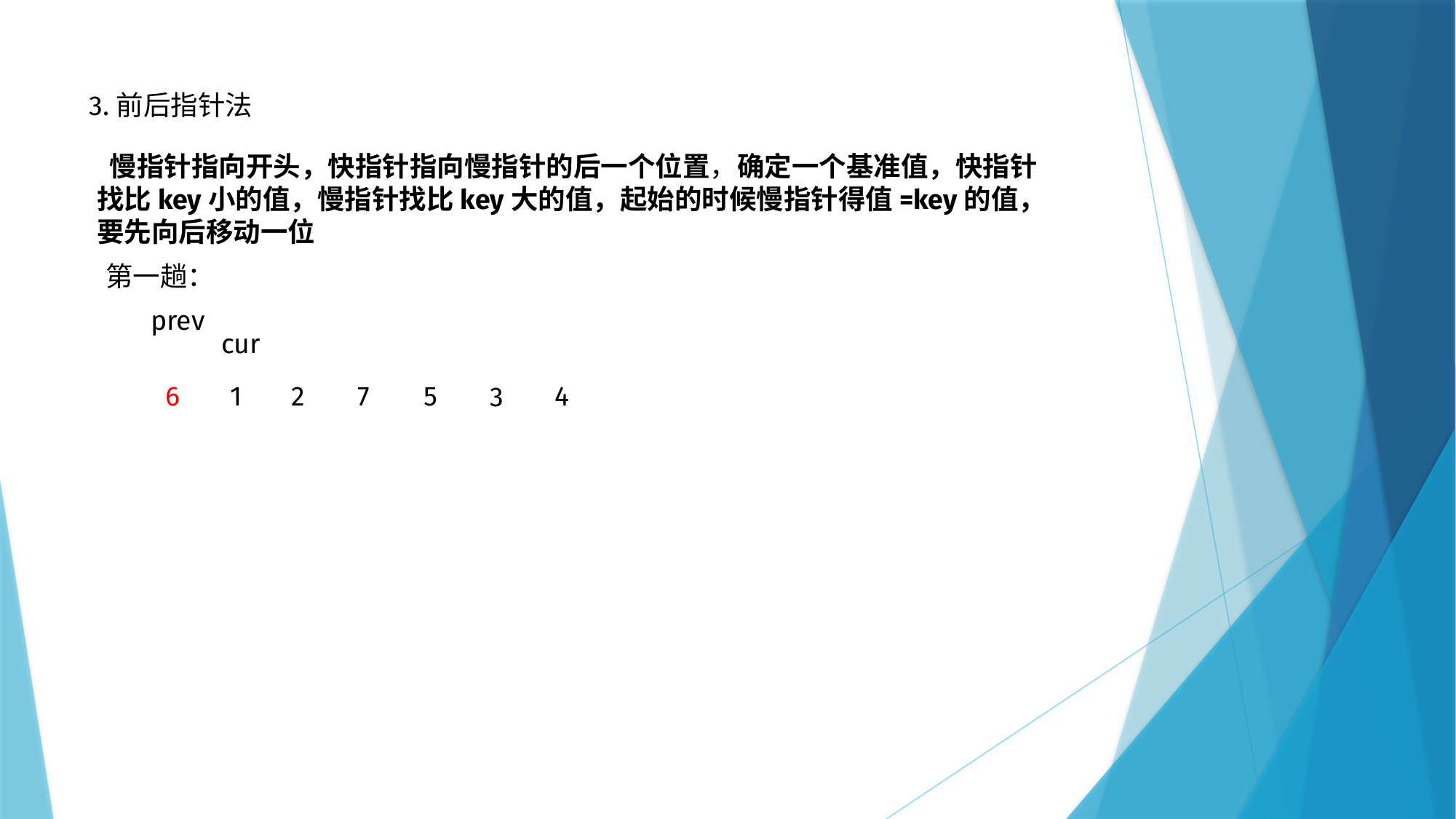

3.前后指针法
 慢指针指向开头，快指针指向慢指针的后一个位置，确定一个基准值，快指针找比key小的值，慢指针找比key大的值，起始的时候慢指针得值=key的值，要先向后移动一位
第一趟：
prev
cur
6
1
2
7
5
4
3